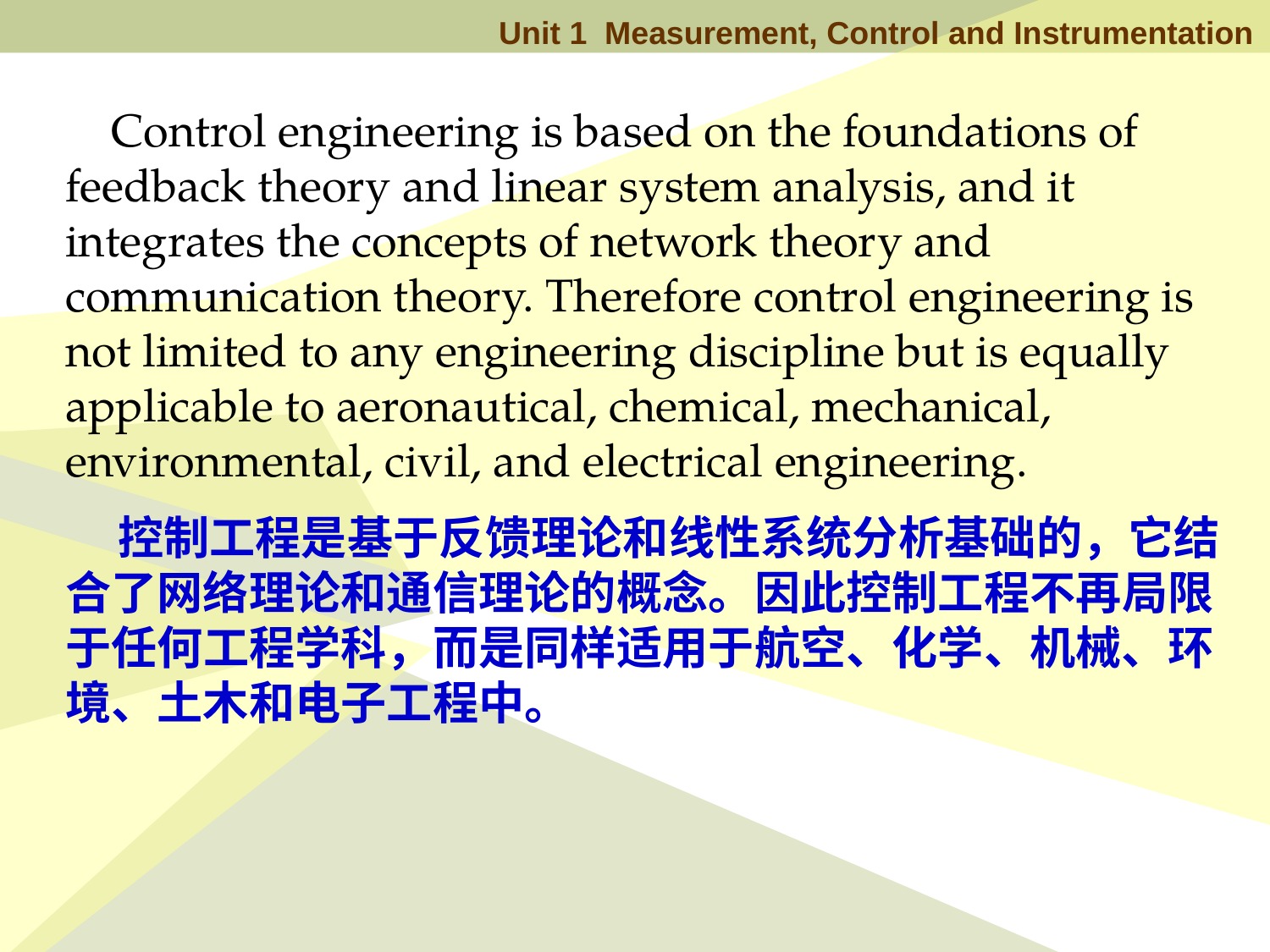

Control engineering is based on the foundations of feedback theory and linear system analysis, and it integrates the concepts of network theory and communication theory. Therefore control engineering is not limited to any engineering discipline but is equally applicable to aeronautical, chemical, mechanical, environmental, civil, and electrical engineering.
    控制工程是基于反馈理论和线性系统分析基础的，它结合了网络理论和通信理论的概念。因此控制工程不再局限于任何工程学科，而是同样适用于航空、化学、机械、环境、土木和电子工程中。